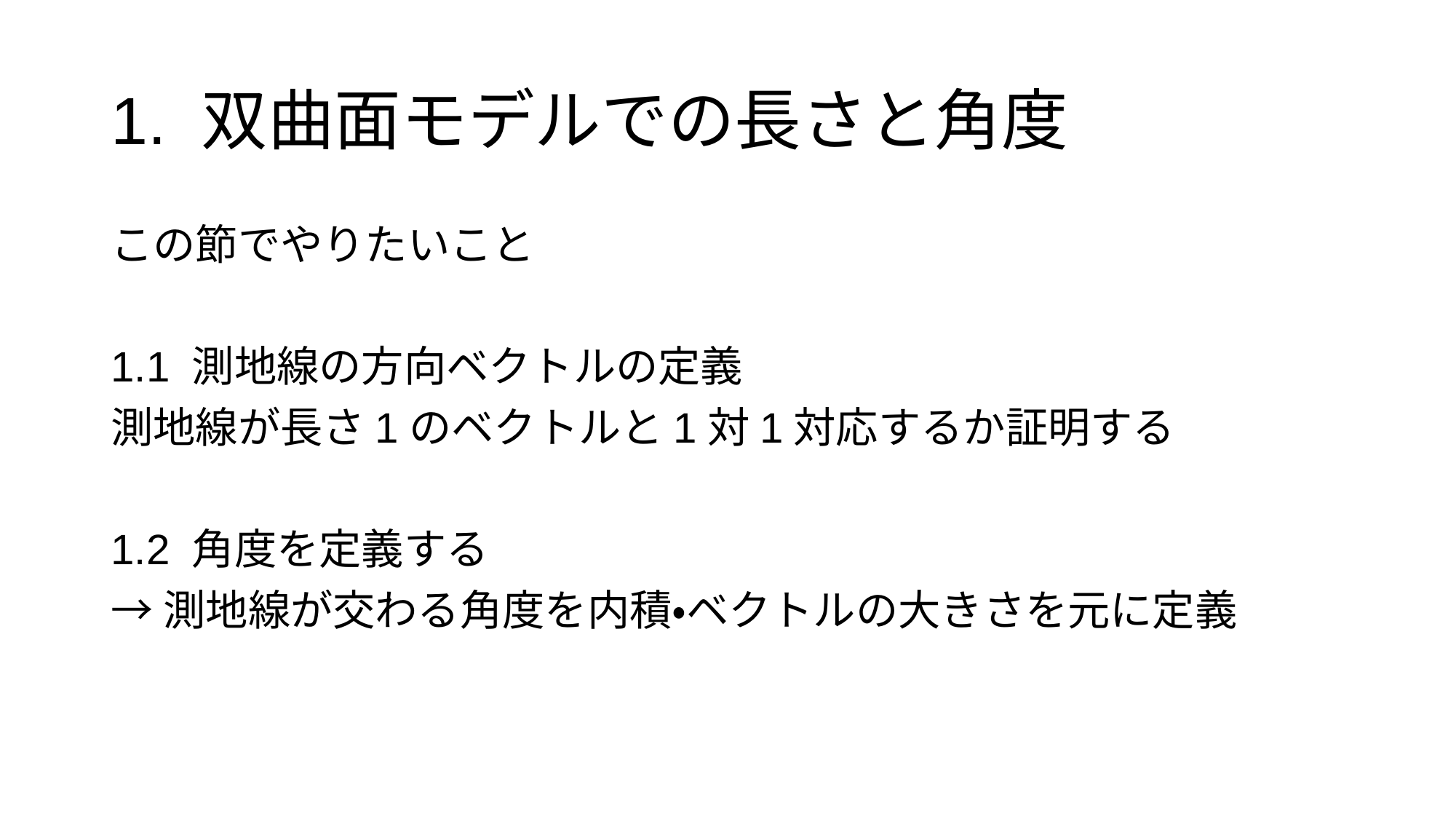

# 1. 双曲面モデルでの長さと角度
この節でやりたいこと

1.1 測地線の方向ベクトルの定義
測地線が長さ1のベクトルと1対1対応するか証明する

1.2 角度を定義する
→測地線が交わる角度を内積・ベクトルの大きさを元に定義